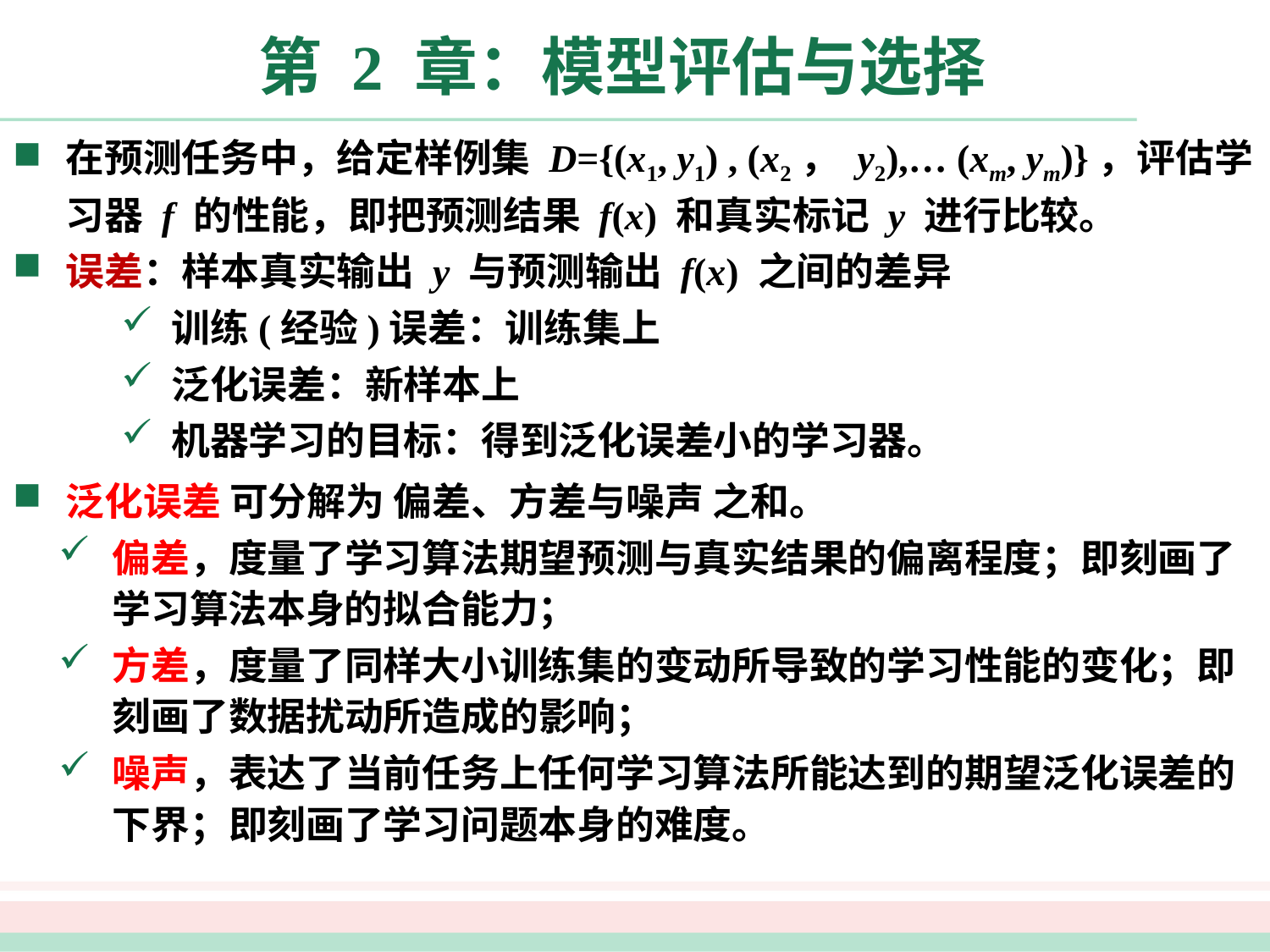

# 第 2 章：模型评估与选择
在预测任务中，给定样例集 D={(x1, y1) , (x2， y2),… (xm, ym)}，评估学习器 f 的性能，即把预测结果 f(x) 和真实标记 y 进行比较。
误差：样本真实输出 y 与预测输出 f(x) 之间的差异
训练(经验)误差：训练集上
泛化误差：新样本上
机器学习的目标：得到泛化误差小的学习器。
泛化误差 可分解为 偏差、方差与噪声 之和。
偏差，度量了学习算法期望预测与真实结果的偏离程度；即刻画了学习算法本身的拟合能力；
方差，度量了同样大小训练集的变动所导致的学习性能的变化；即刻画了数据扰动所造成的影响；
噪声，表达了当前任务上任何学习算法所能达到的期望泛化误差的下界；即刻画了学习问题本身的难度。